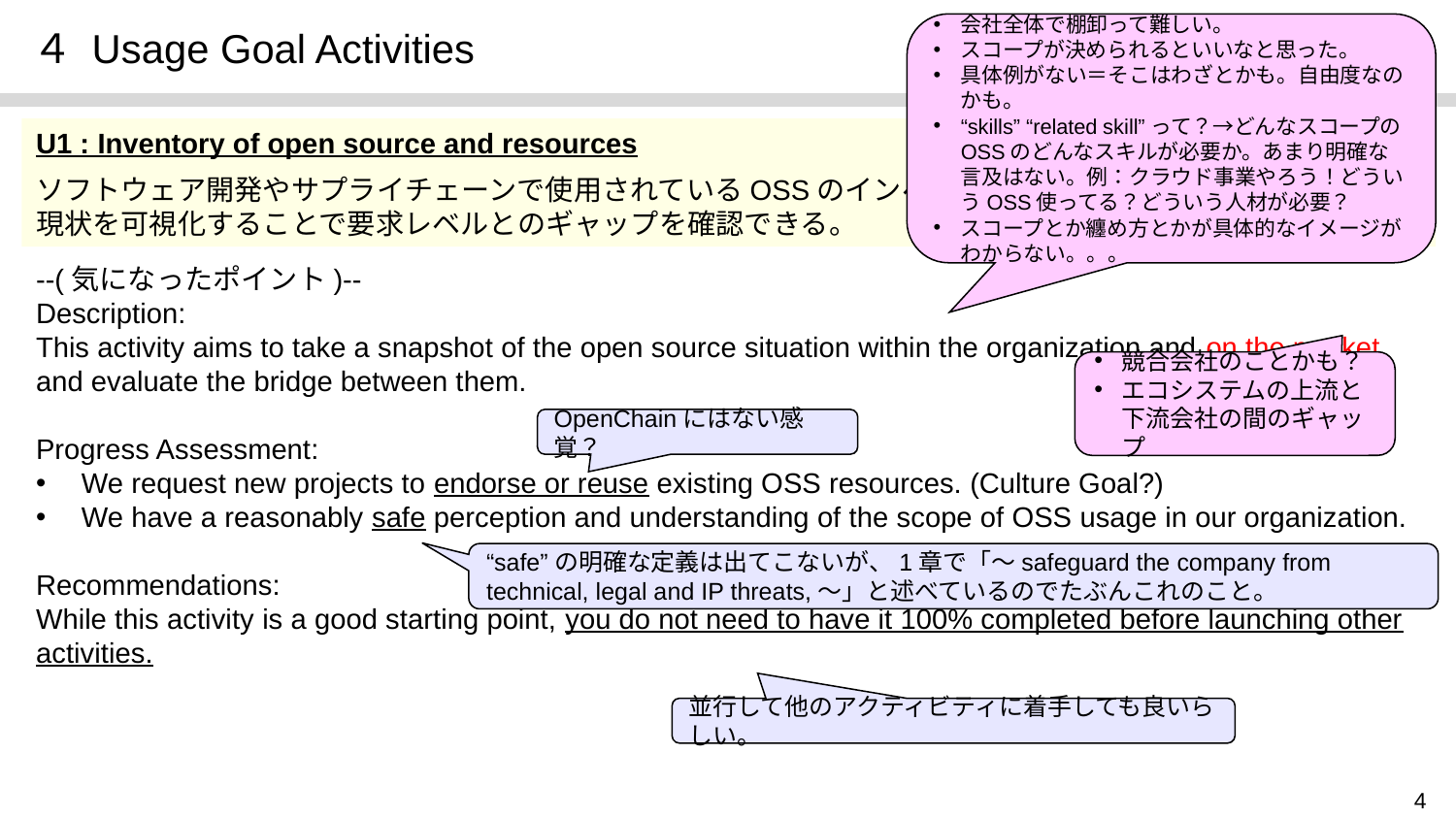

会社全体で棚卸って難しい。
スコープが決められるといいなと思った。
具体例がない＝そこはわざとかも。自由度なのかも。
“skills” “related skill”って？→どんなスコープのOSSのどんなスキルが必要か。あまり明確な言及はない。例：クラウド事業やろう！どういうOSS使ってる？どういう人材が必要？
スコープとか纏め方とかが具体的なイメージがわからない。。。
# ４ Usage Goal Activities
U1 : Inventory of open source and resources

ソフトウェア開発やサプライチェーンで使用されているOSSのインベントリを作成する。
現状を可視化することで要求レベルとのギャップを確認できる。
--(気になったポイント)--
Description:
This activity aims to take a snapshot of the open source situation within the organization and on the market and evaluate the bridge between them.

Progress Assessment:
We request new projects to endorse or reuse existing OSS resources. (Culture Goal?)
We have a reasonably safe perception and understanding of the scope of OSS usage in our organization.

Recommendations:
While this activity is a good starting point, you do not need to have it 100% completed before launching other activities.

競合会社のことかも？
エコシステムの上流と下流会社の間のギャップ
OpenChainにはない感覚？
“safe”の明確な定義は出てこないが、1章で「～safeguard the company from technical, legal and IP threats,～」と述べているのでたぶんこれのこと。
並行して他のアクティビティに着手しても良いらしい。